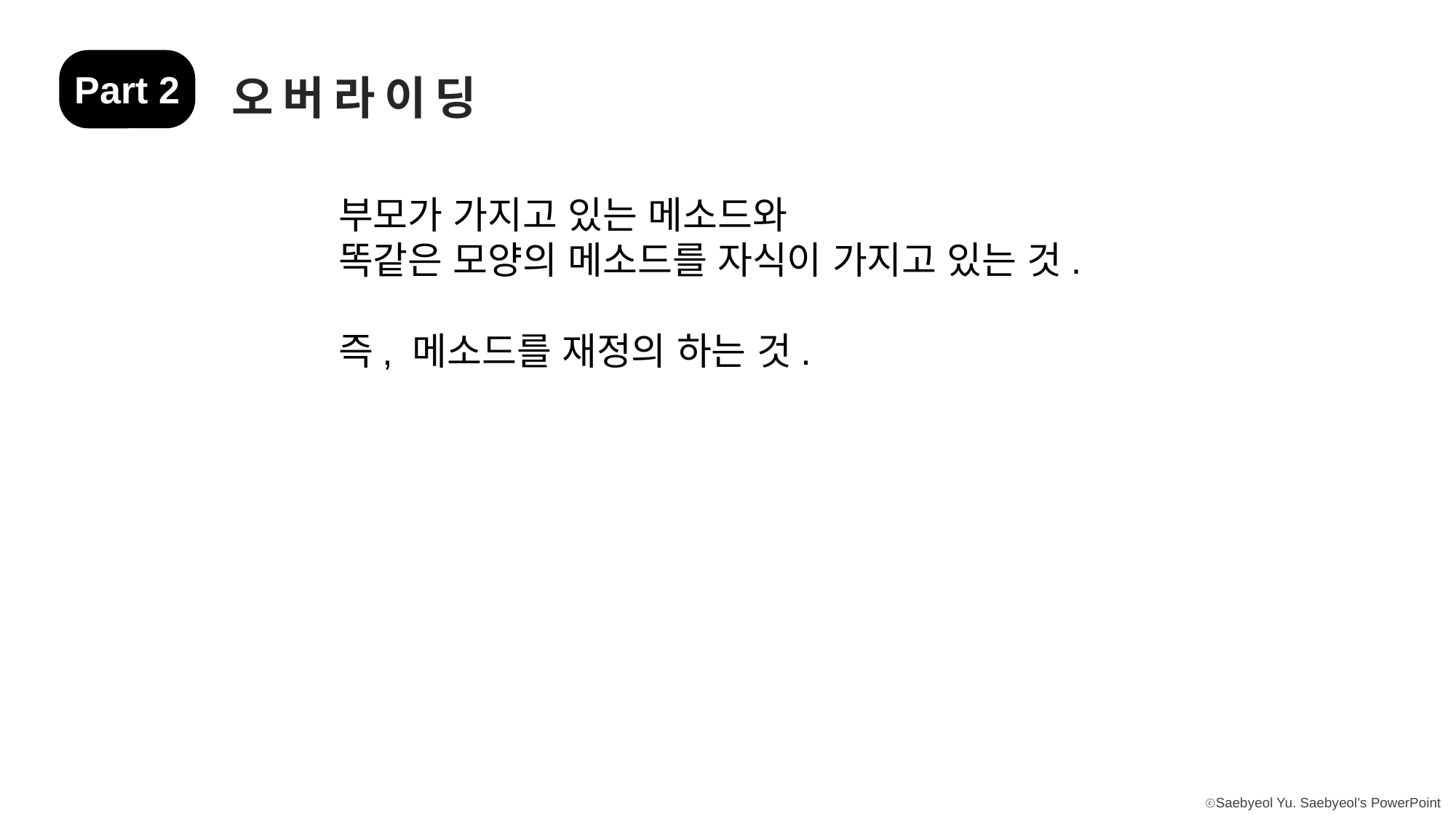

Part 2
오버라이딩
부모가 가지고 있는 메소드와
똑같은 모양의 메소드를 자식이 가지고 있는 것.

즉, 메소드를 재정의 하는 것.